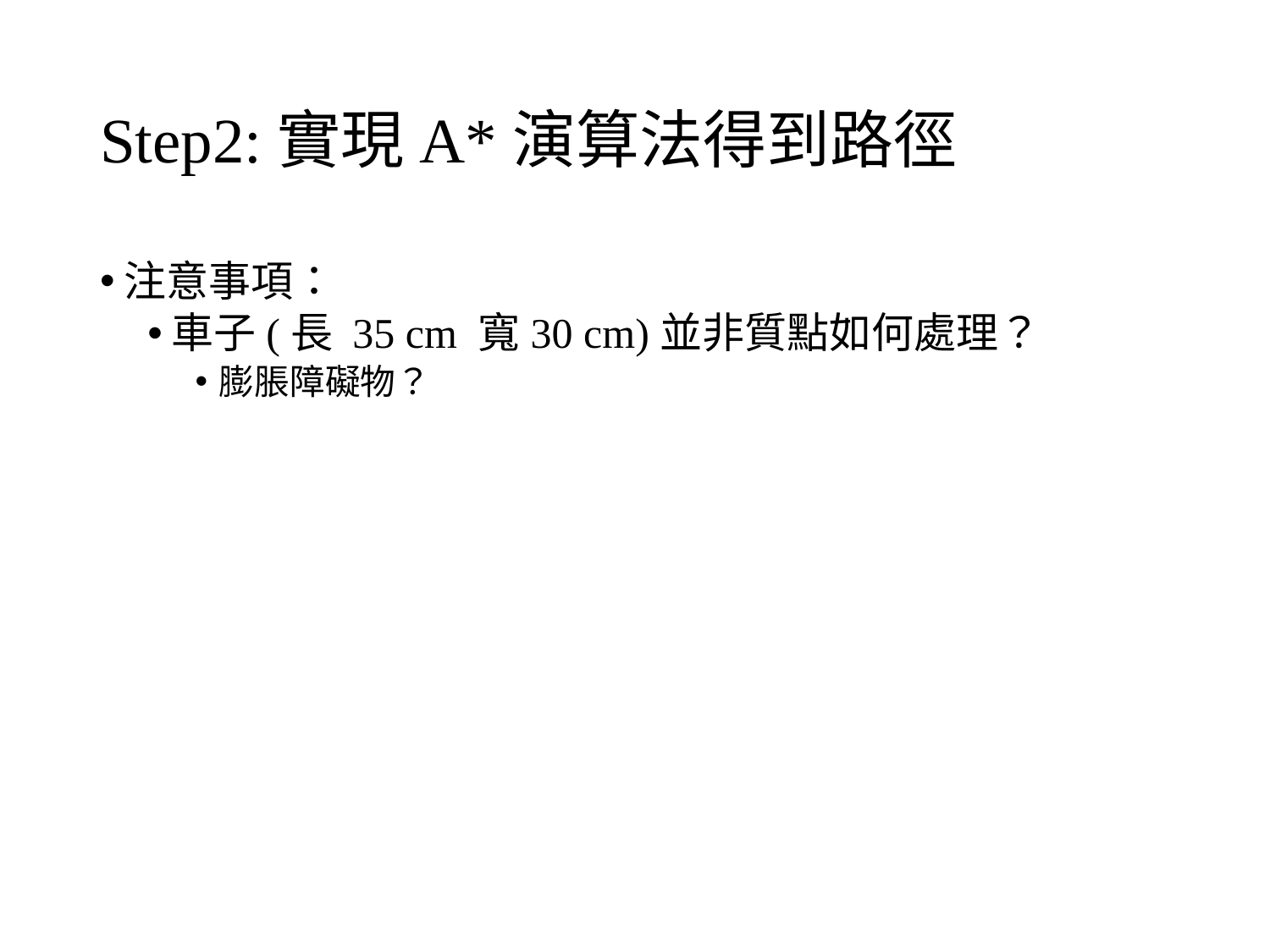

# Step2:實現A*演算法得到路徑
注意事項：
車子(長 35 cm 寬30 cm)並非質點如何處理？
膨脹障礙物？